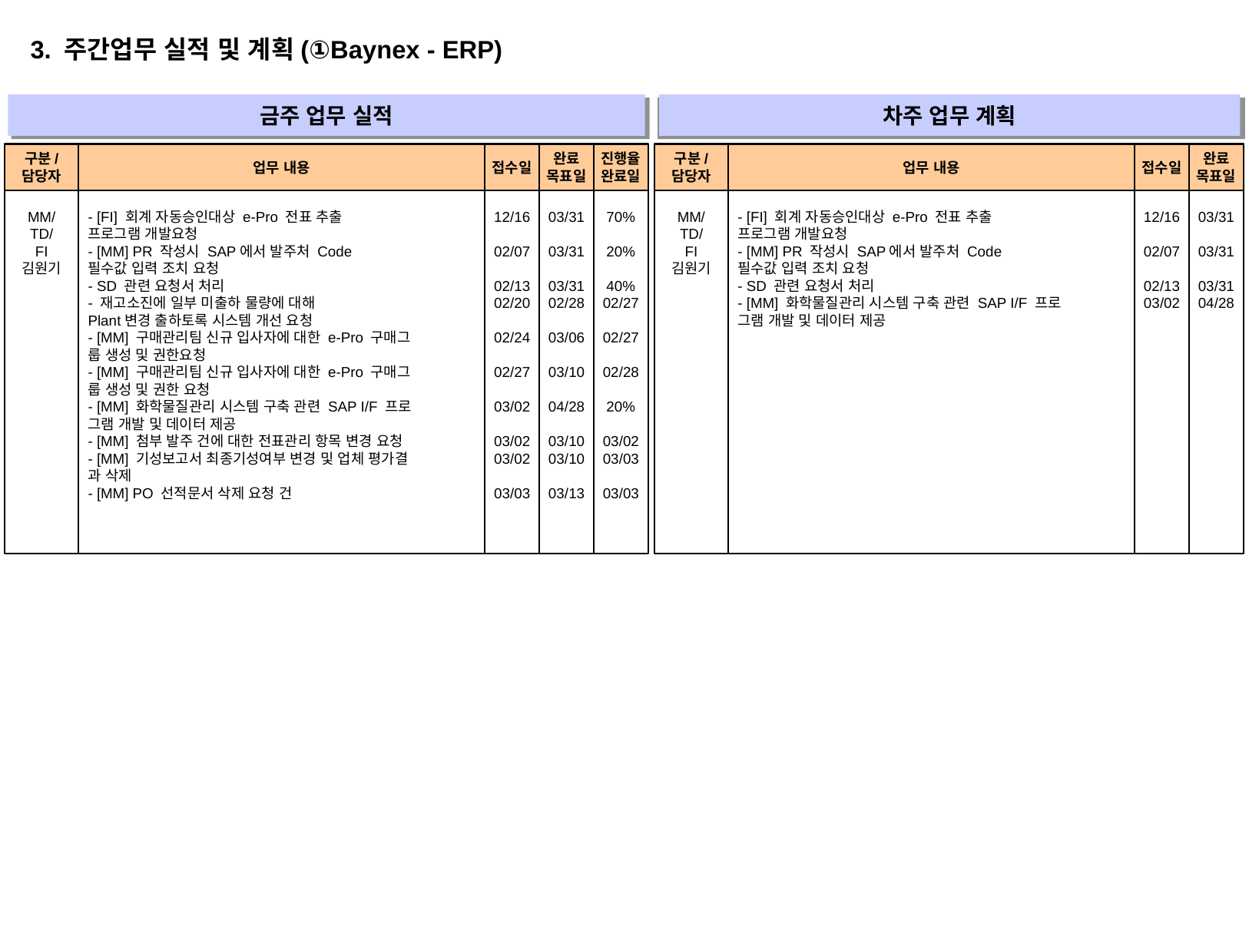

3. 주간업무 실적 및 계획(①Baynex - ERP)
금주 업무 실적
차주 업무 계획
" "
" "
구분/
담당자
업무 내용
접수일
완료
목표일
진행율
완료일
구분/
담당자
업무 내용
접수일
완료
목표일
MM/
TD/
FI
김원기

- [FI] 회계 자동승인대상 e-Pro 전표 추출
프로그램 개발요청
- [MM] PR 작성시 SAP에서 발주처 Code
필수값 입력 조치 요청
- SD 관련 요청서 처리
- 재고소진에 일부 미출하 물량에 대해
Plant변경 출하토록 시스템 개선 요청
- [MM] 구매관리팀 신규 입사자에 대한 e-Pro 구매그
룹 생성 및 권한요청
- [MM] 구매관리팀 신규 입사자에 대한 e-Pro 구매그
룹 생성 및 권한 요청
- [MM] 화학물질관리 시스템 구축 관련 SAP I/F 프로
그램 개발 및 데이터 제공
- [MM] 첨부 발주 건에 대한 전표관리 항목 변경 요청
- [MM] 기성보고서 최종기성여부 변경 및 업체 평가결
과 삭제
- [MM] PO 선적문서 삭제 요청 건
12/16
02/07
02/13
02/20
02/24
02/27
03/02
03/02
03/02
03/03
03/31
03/31
03/31
02/28
03/06
03/10
04/28
03/10
03/10
03/13
70%
20%
40%
02/27
02/27
02/28
20%
03/02
03/03
03/03
MM/
TD/
FI
김원기

- [FI] 회계 자동승인대상 e-Pro 전표 추출
프로그램 개발요청
- [MM] PR 작성시 SAP에서 발주처 Code
필수값 입력 조치 요청
- SD 관련 요청서 처리
- [MM] 화학물질관리 시스템 구축 관련 SAP I/F 프로
그램 개발 및 데이터 제공
12/16
02/07
02/13
03/02
03/31
03/31
03/31
04/28